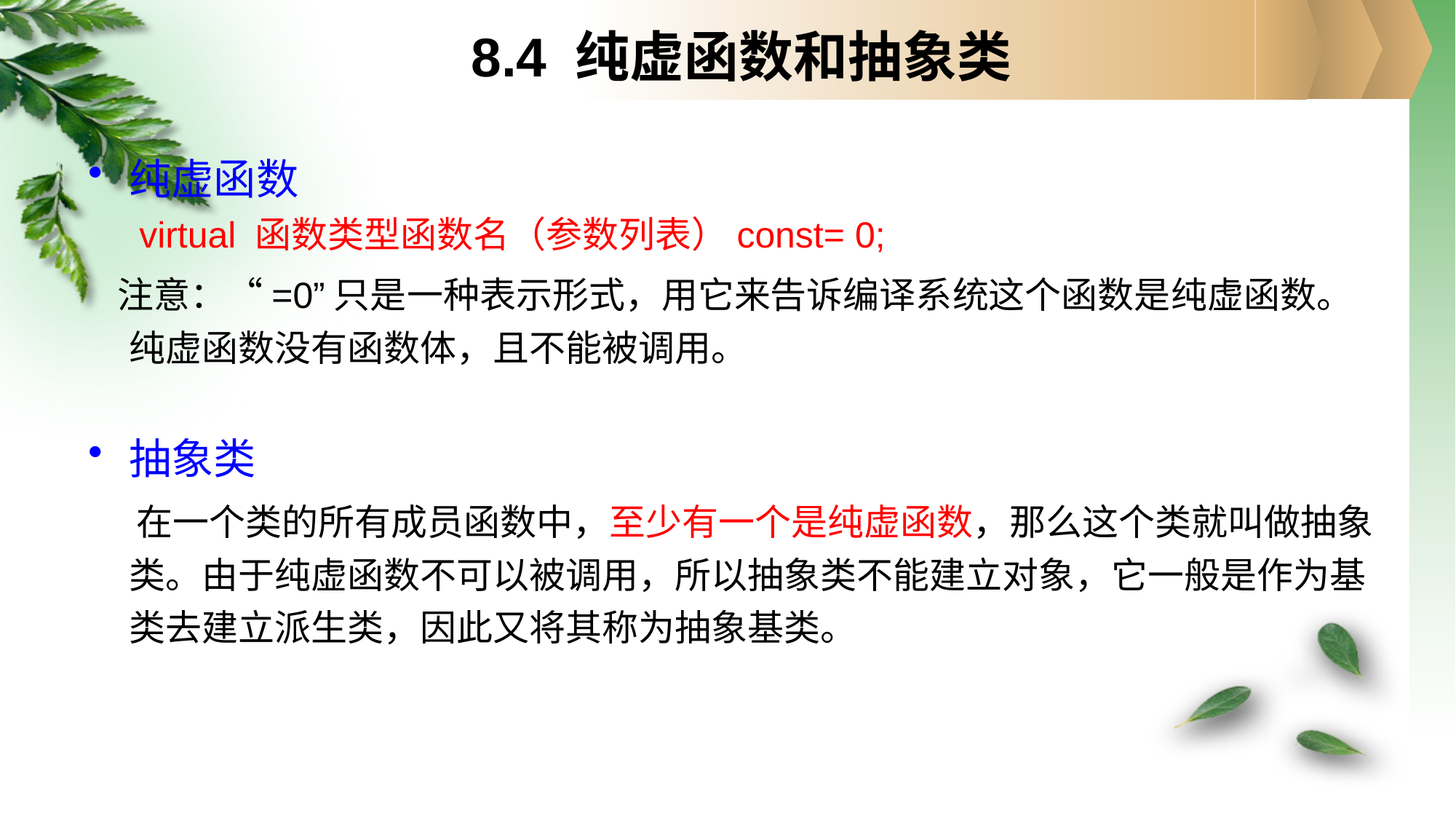

# 8.4 纯虚函数和抽象类
纯虚函数
     virtual 函数类型函数名（参数列表）const= 0;
  注意：“=0”只是一种表示形式，用它来告诉编译系统这个函数是纯虚函数。纯虚函数没有函数体，且不能被调用。

抽象类
    在一个类的所有成员函数中，至少有一个是纯虚函数，那么这个类就叫做抽象类。由于纯虚函数不可以被调用，所以抽象类不能建立对象，它一般是作为基类去建立派生类，因此又将其称为抽象基类。